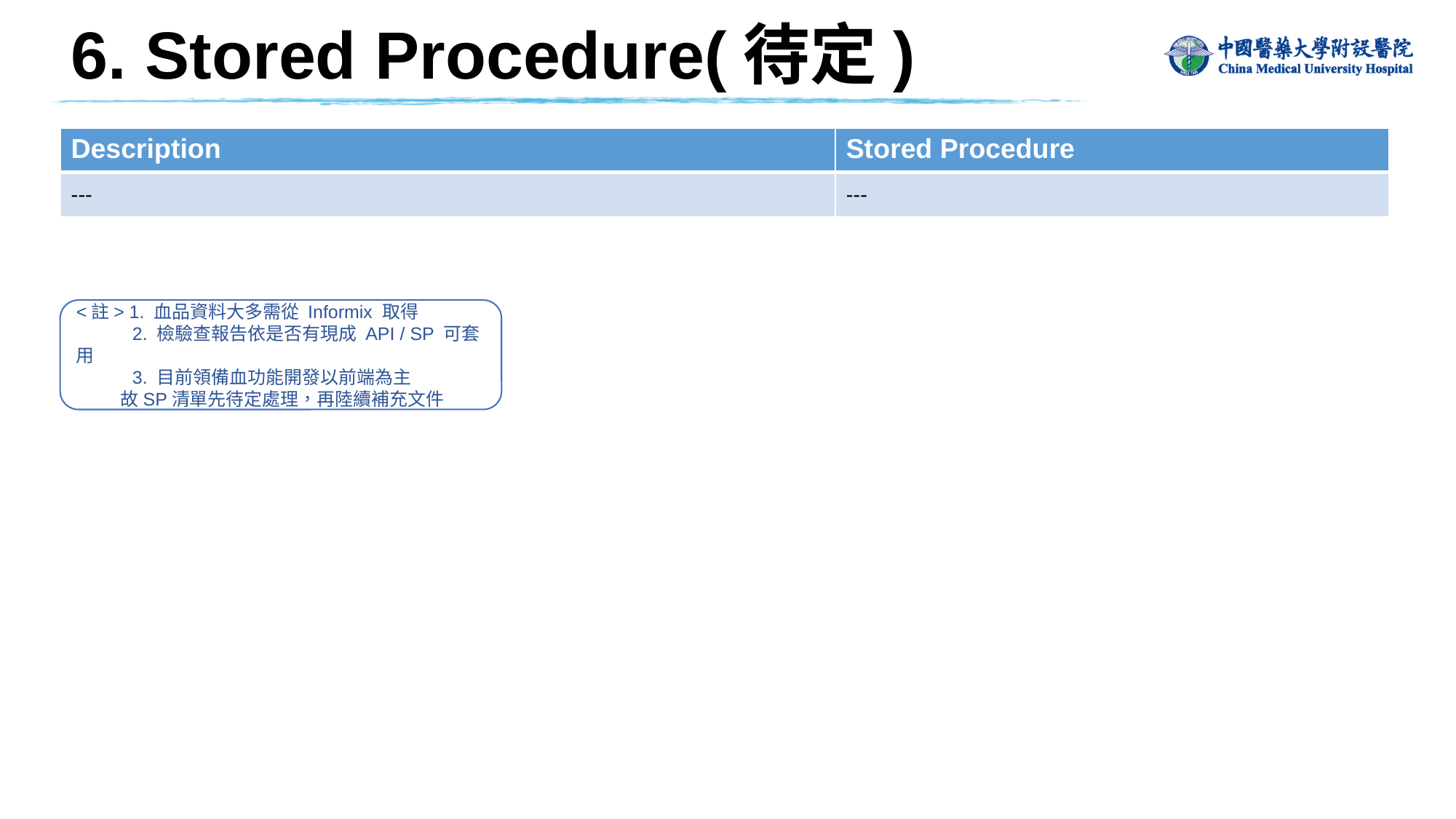

# 6. Stored Procedure(待定)
| Description | Stored Procedure |
| --- | --- |
| --- | --- |
<註> 1. 血品資料大多需從 Informix 取得
           2. 檢驗查報告依是否有現成 API / SP 可套用
           3. 目前領備血功能開發以前端為主
          故SP清單先待定處理，再陸續補充文件